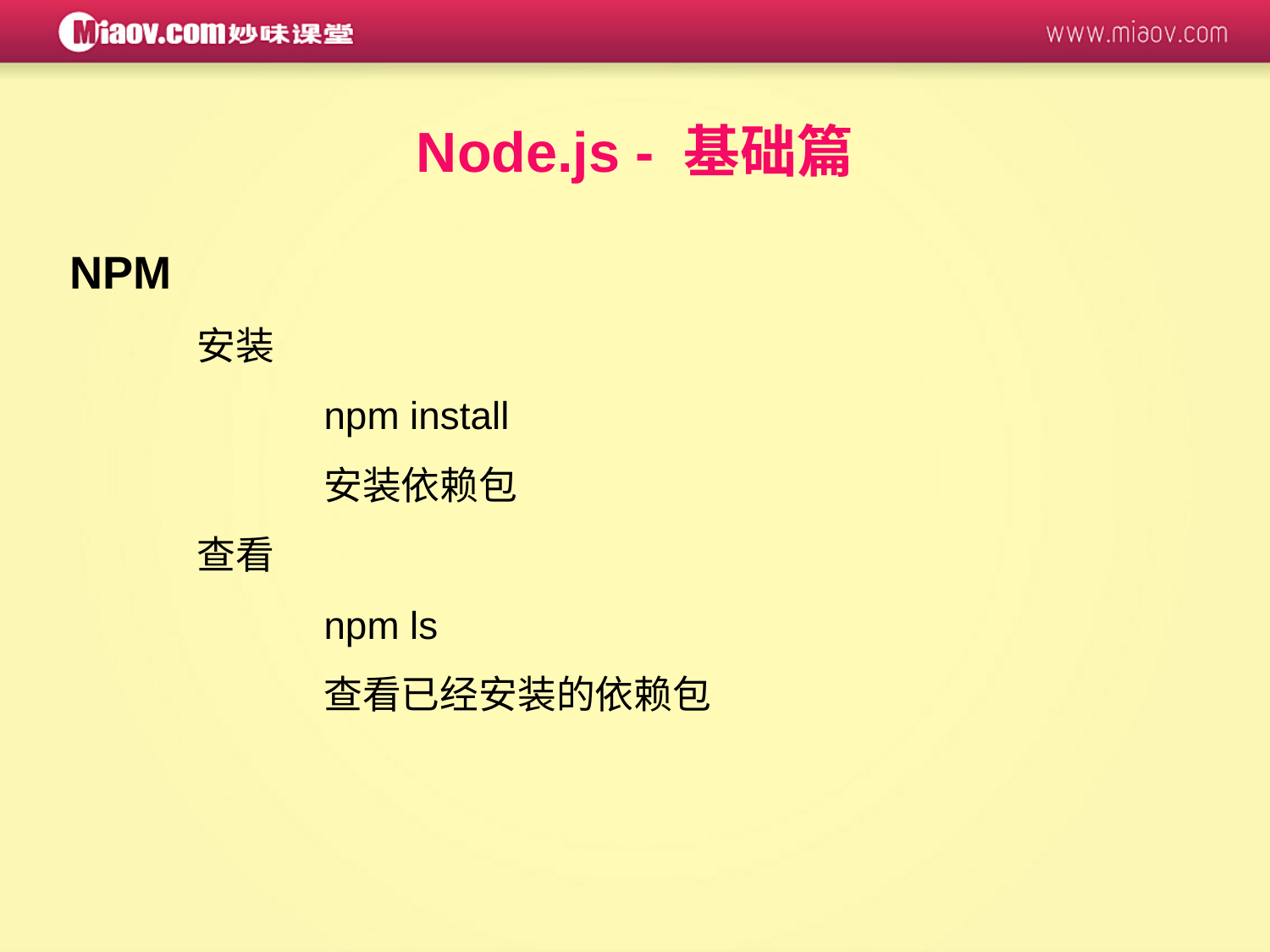

Node.js - 基础篇
NPM
	安装
		npm install
		安装依赖包
	查看
		npm ls
		查看已经安装的依赖包